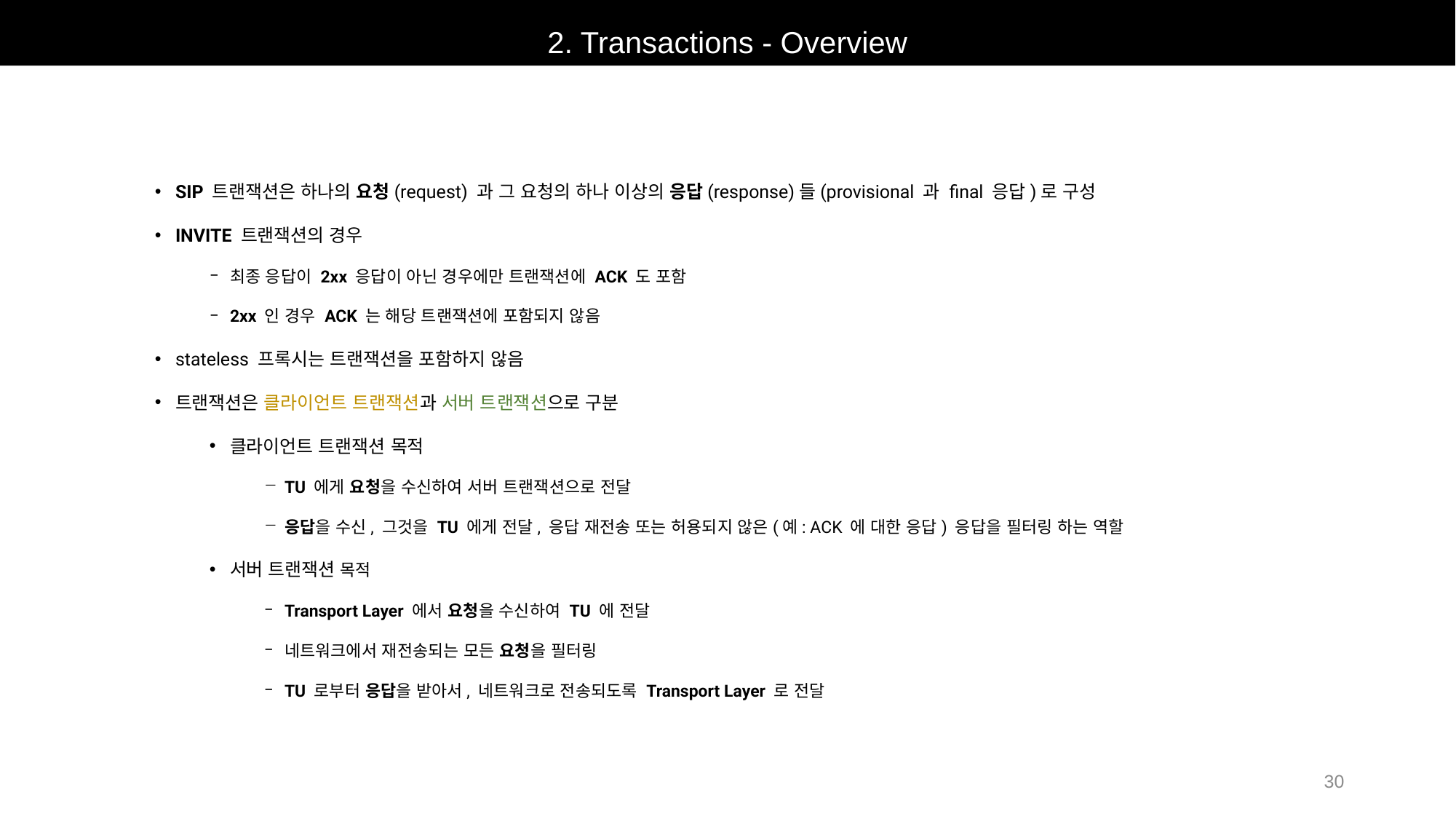

# 2. Transactions - Overview
SIP 트랜잭션은 하나의 요청(request) 과 그 요청의 하나 이상의 응답(response)들(provisional 과 final 응답)로 구성
INVITE 트랜잭션의 경우
최종 응답이 2xx 응답이 아닌 경우에만 트랜잭션에 ACK 도 포함
2xx 인 경우 ACK 는 해당 트랜잭션에 포함되지 않음
stateless 프록시는 트랜잭션을 포함하지 않음
트랜잭션은 클라이언트 트랜잭션과 서버 트랜잭션으로 구분
클라이언트 트랜잭션 목적
TU 에게 요청을 수신하여 서버 트랜잭션으로 전달
응답을 수신, 그것을 TU 에게 전달, 응답 재전송 또는 허용되지 않은(예: ACK 에 대한 응답) 응답을 필터링 하는 역할
서버 트랜잭션 목적
Transport Layer 에서 요청을 수신하여 TU 에 전달
네트워크에서 재전송되는 모든 요청을 필터링
TU 로부터 응답을 받아서, 네트워크로 전송되도록 Transport Layer 로 전달
30